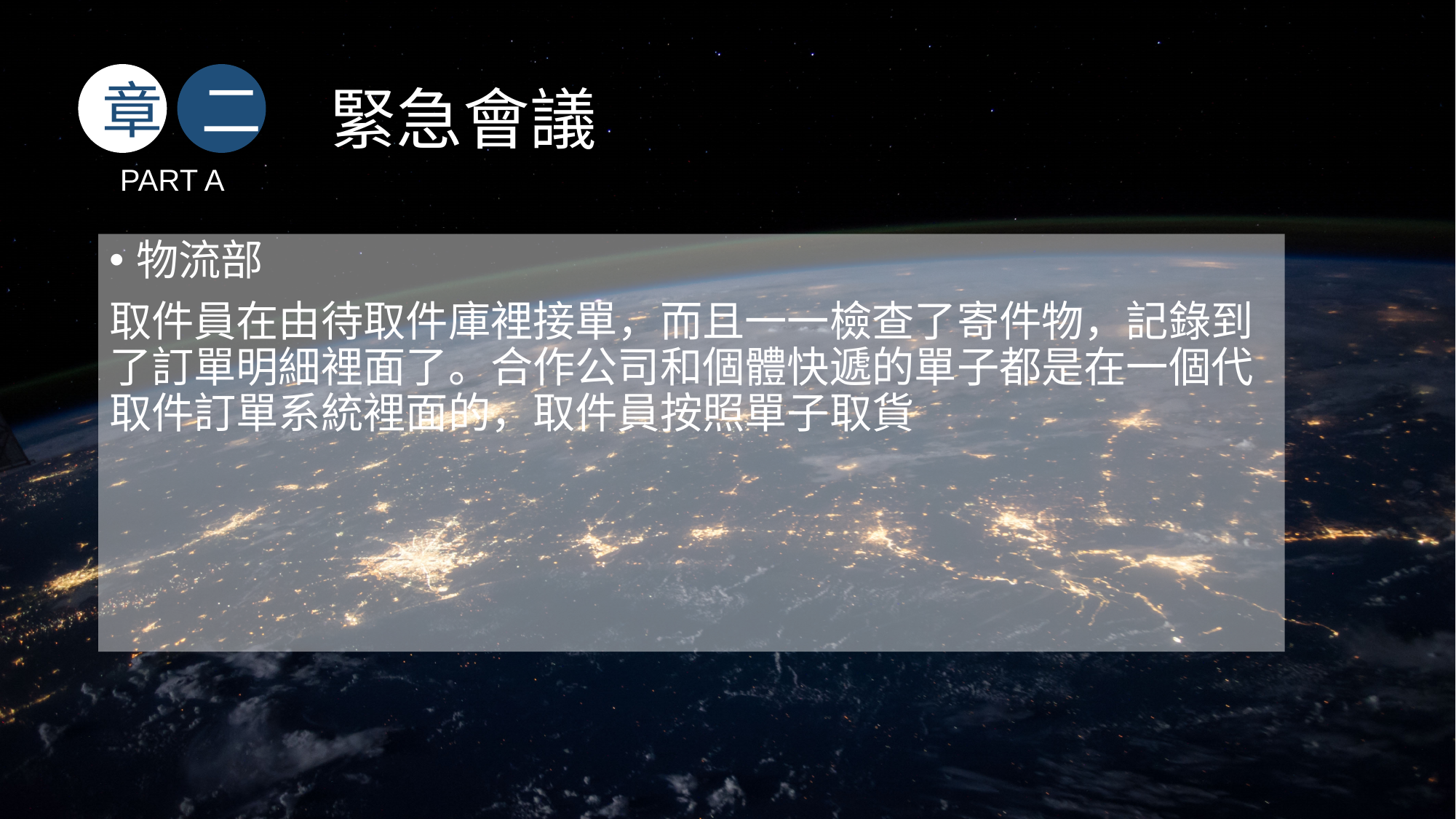

章
二
緊急會議
PART A
物流部
取件員在由待取件庫裡接單，而且一一檢查了寄件物，記錄到了訂單明細裡面了。合作公司和個體快遞的單子都是在一個代取件訂單系統裡面的，取件員按照單子取貨